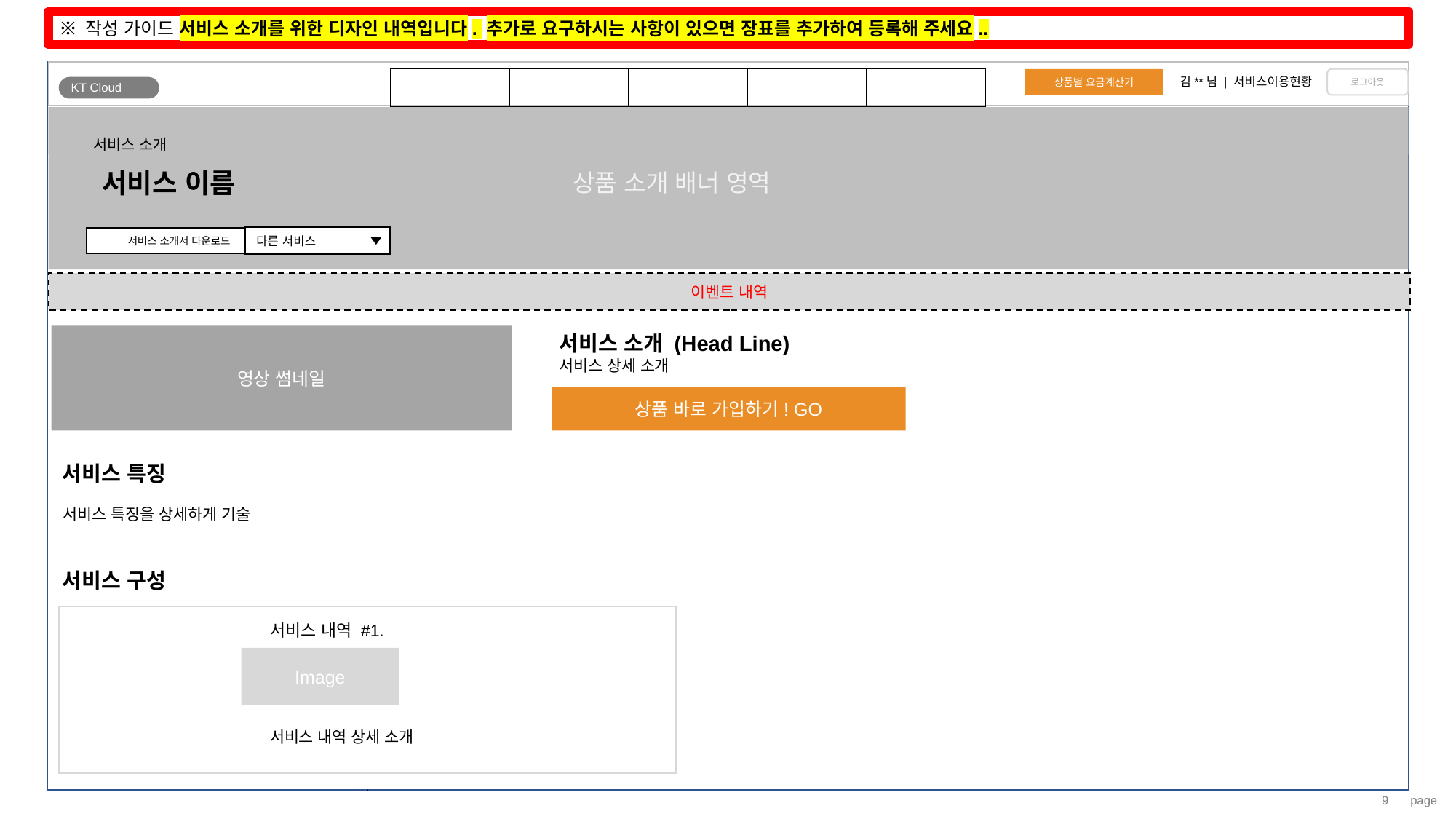

※ 작성 가이드 서비스 소개를 위한 디자인 내역입니다. 추가로 요구하시는 사항이 있으면 장표를 추가하여 등록해 주세요..

|  |  |  |  |  |
| --- | --- | --- | --- | --- |
김**님 | 서비스이용현황
로그아웃
상품별 요금계산기
KT Cloud

상품 소개
서비스 소개
서비스 이름
상품 소개 배너 영역
다른 서비스

서비스 소개서 다운로드
이벤트 내역
서비스 소개 (Head Line)
서비스 상세 소개
영상 썸네일
상품 바로 가입하기! GO
서비스 특징
서비스 특징을 상세하게 기술
서비스 구성

.
서비스 내역 #1.
Image
서비스 내역 상세 소개